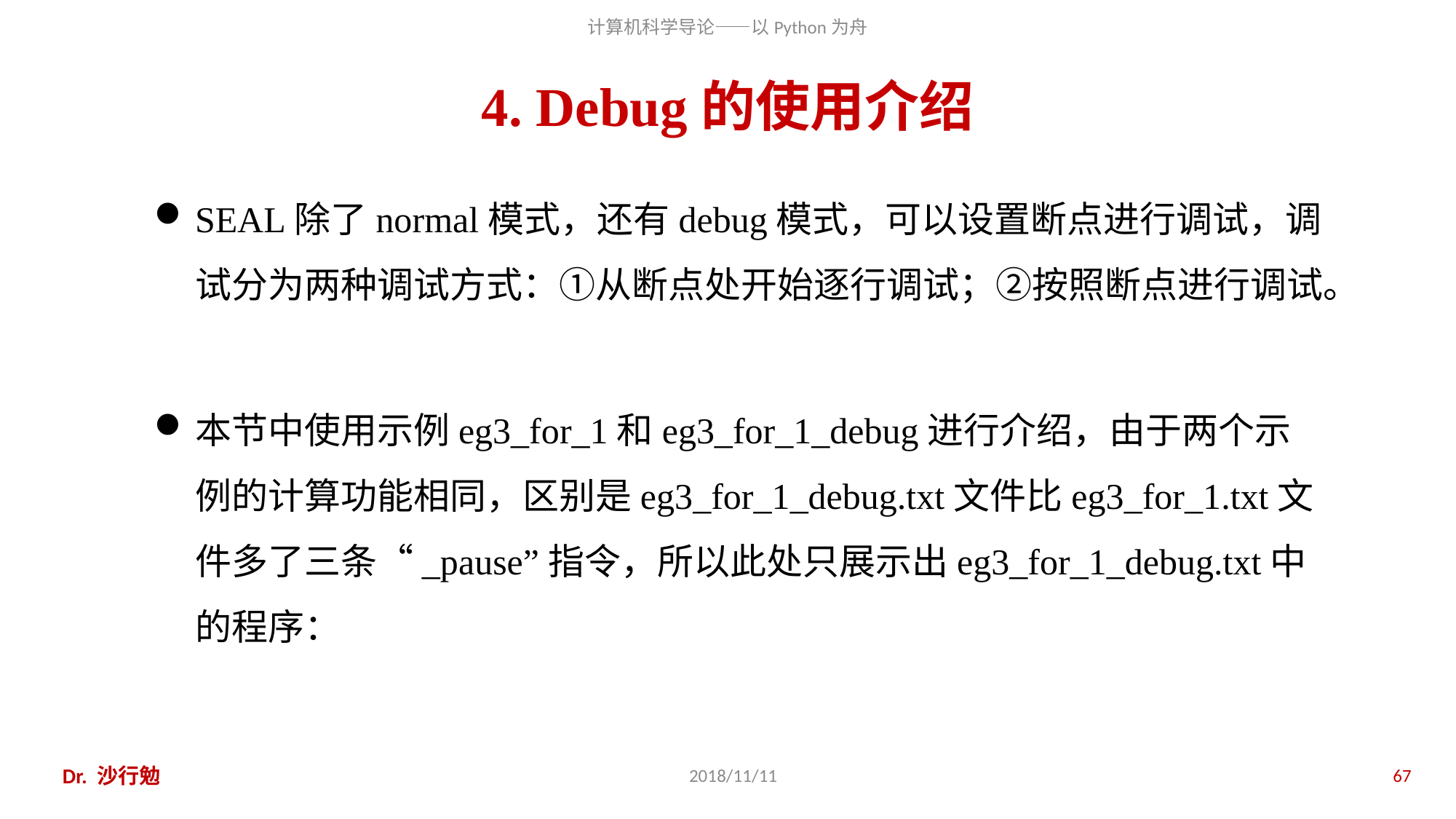

# 4. Debug的使用介绍
SEAL除了normal模式，还有debug模式，可以设置断点进行调试，调试分为两种调试方式：①从断点处开始逐行调试；②按照断点进行调试。

本节中使用示例eg3_for_1和eg3_for_1_debug进行介绍，由于两个示例的计算功能相同，区别是eg3_for_1_debug.txt文件比eg3_for_1.txt文件多了三条“_pause”指令，所以此处只展示出eg3_for_1_debug.txt中的程序：

Dr. 沙行勉
2018/11/11
67